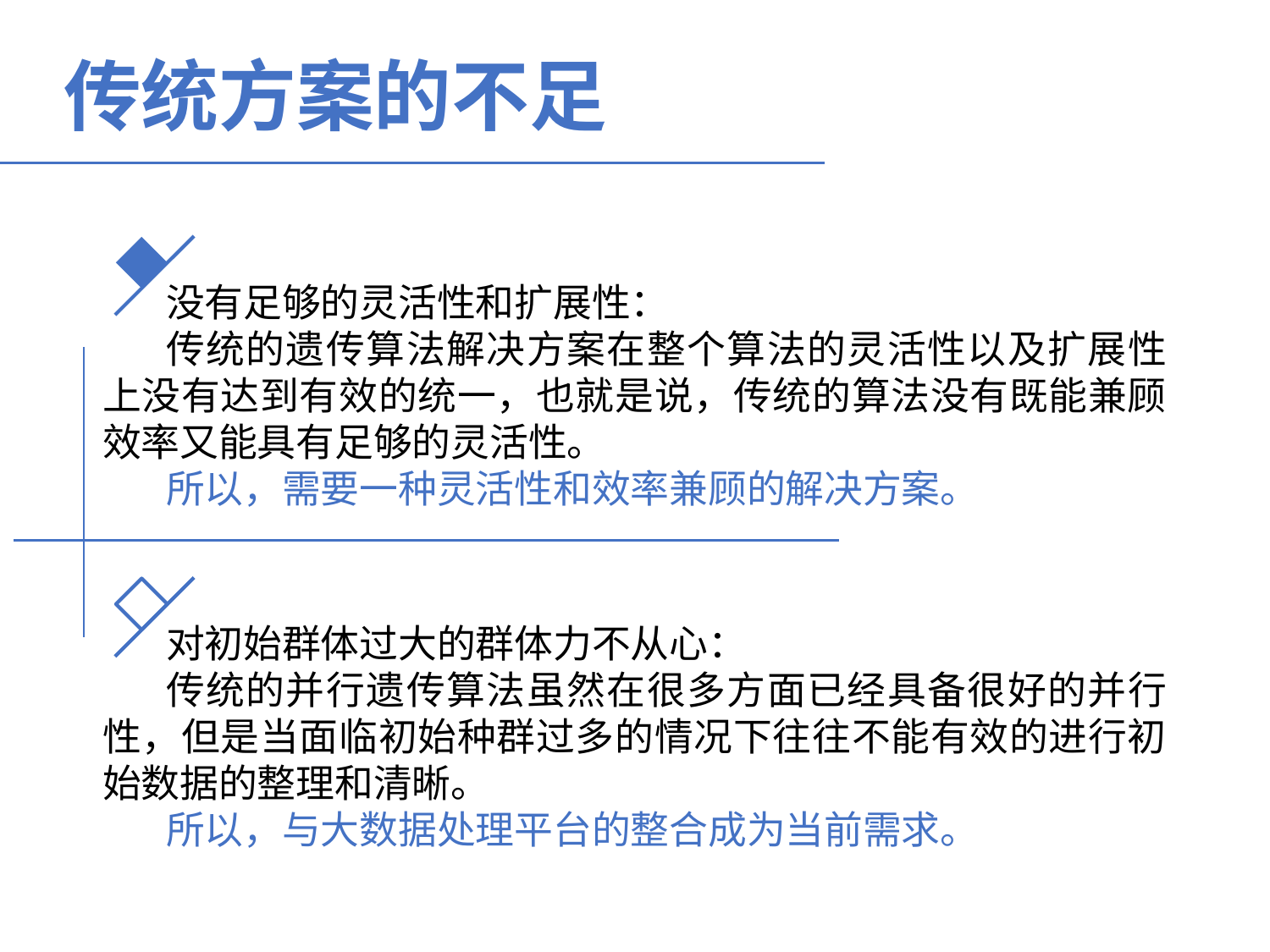

传统方案的不足

没有足够的灵活性和扩展性：
传统的遗传算法解决方案在整个算法的灵活性以及扩展性上没有达到有效的统一，也就是说，传统的算法没有既能兼顾效率又能具有足够的灵活性。
所以，需要一种灵活性和效率兼顾的解决方案。

对初始群体过大的群体力不从心：
传统的并行遗传算法虽然在很多方面已经具备很好的并行性，但是当面临初始种群过多的情况下往往不能有效的进行初始数据的整理和清晰。
所以，与大数据处理平台的整合成为当前需求。